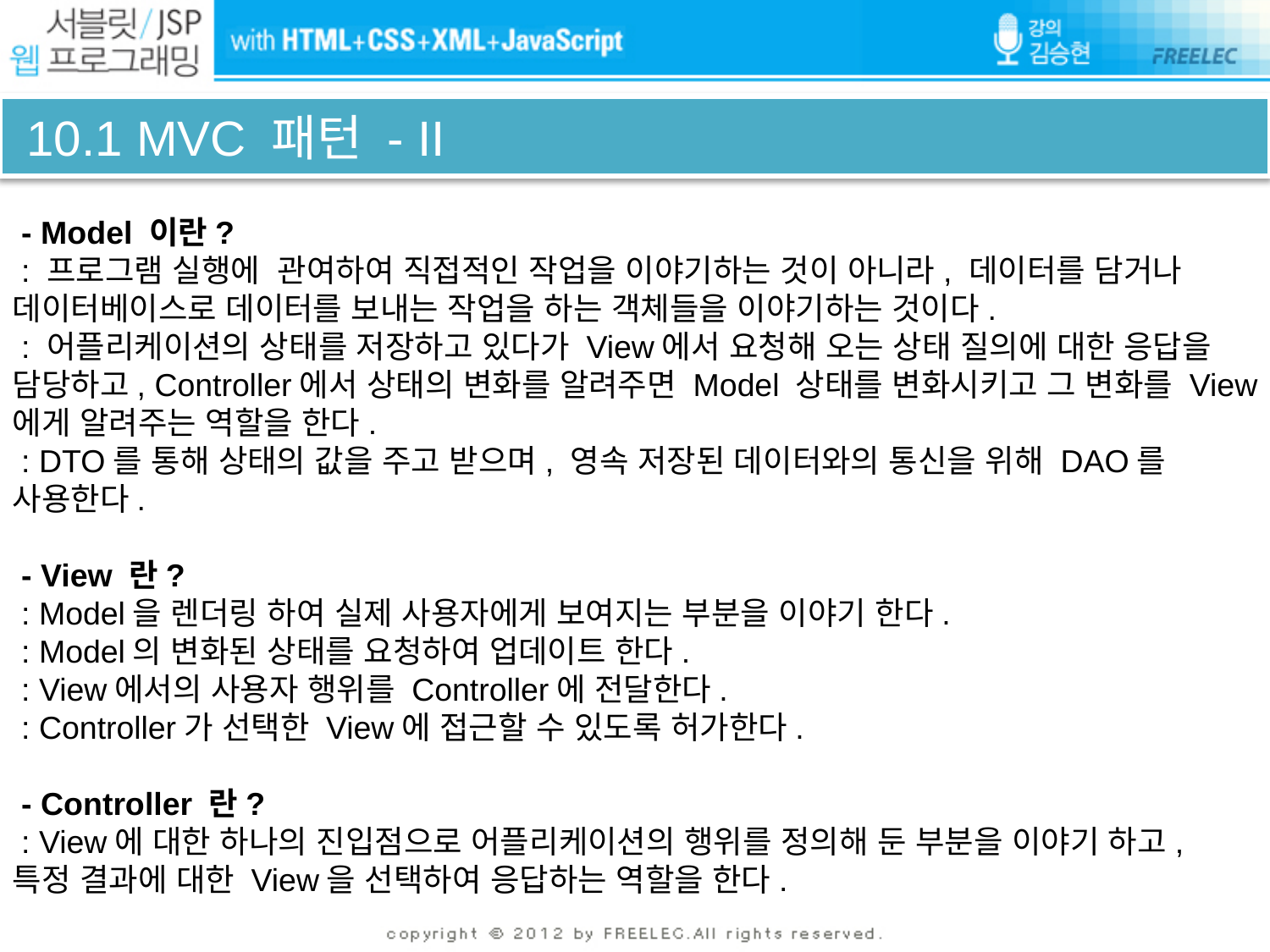

# 10.1 MVC 패턴 - II
 - Model 이란?
 : 프로그램 실행에  관여하여 직접적인 작업을 이야기하는 것이 아니라, 데이터를 담거나 데이터베이스로 데이터를 보내는 작업을 하는 객체들을 이야기하는 것이다.
 : 어플리케이션의 상태를 저장하고 있다가 View에서 요청해 오는 상태 질의에 대한 응답을 담당하고, Controller에서 상태의 변화를 알려주면 Model 상태를 변화시키고 그 변화를 View에게 알려주는 역할을 한다.
 : DTO를 통해 상태의 값을 주고 받으며, 영속 저장된 데이터와의 통신을 위해 DAO를 사용한다.

 - View 란?
 : Model을 렌더링 하여 실제 사용자에게 보여지는 부분을 이야기 한다.
 : Model의 변화된 상태를 요청하여 업데이트 한다.
 : View에서의 사용자 행위를 Controller에 전달한다.
 : Controller가 선택한 View에 접근할 수 있도록 허가한다.

 - Controller 란?
 : View에 대한 하나의 진입점으로 어플리케이션의 행위를 정의해 둔 부분을 이야기 하고, 특정 결과에 대한 View을 선택하여 응답하는 역할을 한다.